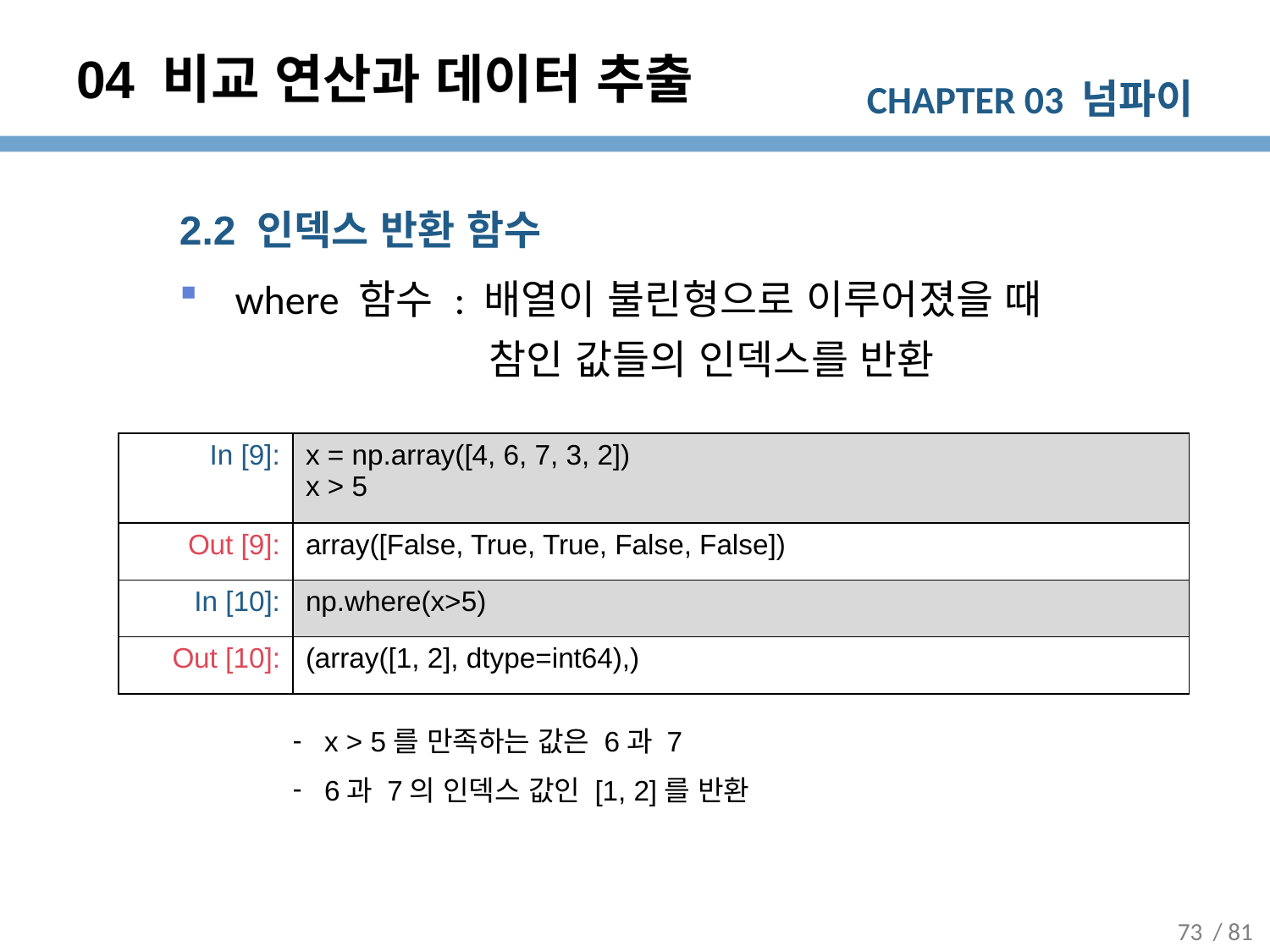

# 04 비교 연산과 데이터 추출
2.2 인덱스 반환 함수
where 함수 : 배열이 불린형으로 이루어졌을 때
		참인 값들의 인덱스를 반환

| In [9]: | x = np.array([4, 6, 7, 3, 2]) x > 5 |
| --- | --- |
| Out [9]: | array([False, True, True, False, False]) |
| In [10]: | np.where(x>5) |
| Out [10]: | (array([1, 2], dtype=int64),) |
x > 5를 만족하는 값은 6과 7
6과 7의 인덱스 값인 [1, 2]를 반환